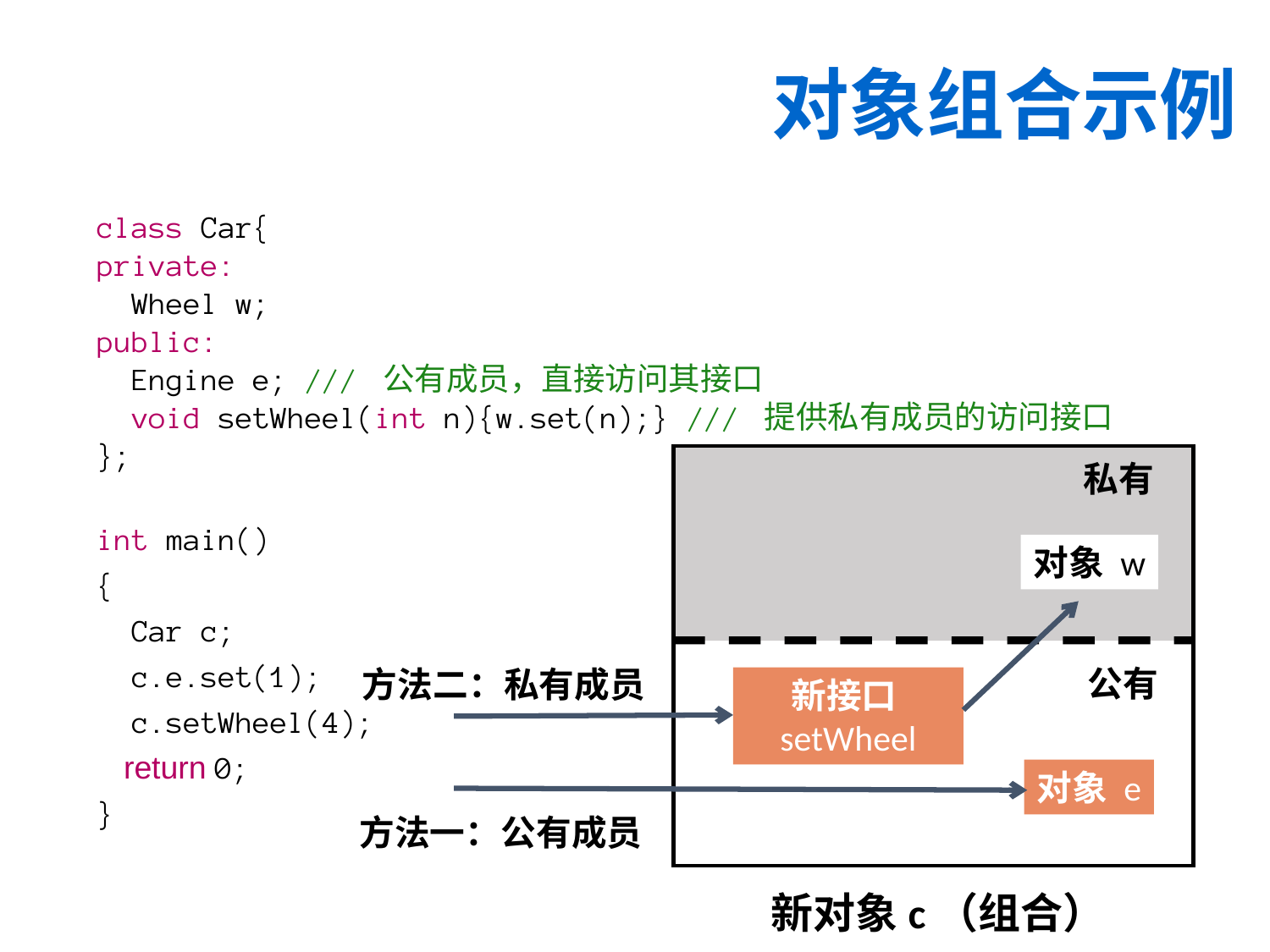

# 对象组合示例
class Car{
private:
  Wheel w;
public:
  Engine e; /// 公有成员，直接访问其接口
  void setWheel(int n){w.set(n);} /// 提供私有成员的访问接口
};

int main()
{
  Car c;
  c.e.set(1);
  c.setWheel(4);
  return 0;
}

私有
对象 w

公有
方法二：私有成员
新接口setWheel

对象 e

方法一：公有成员
新对象c（组合）